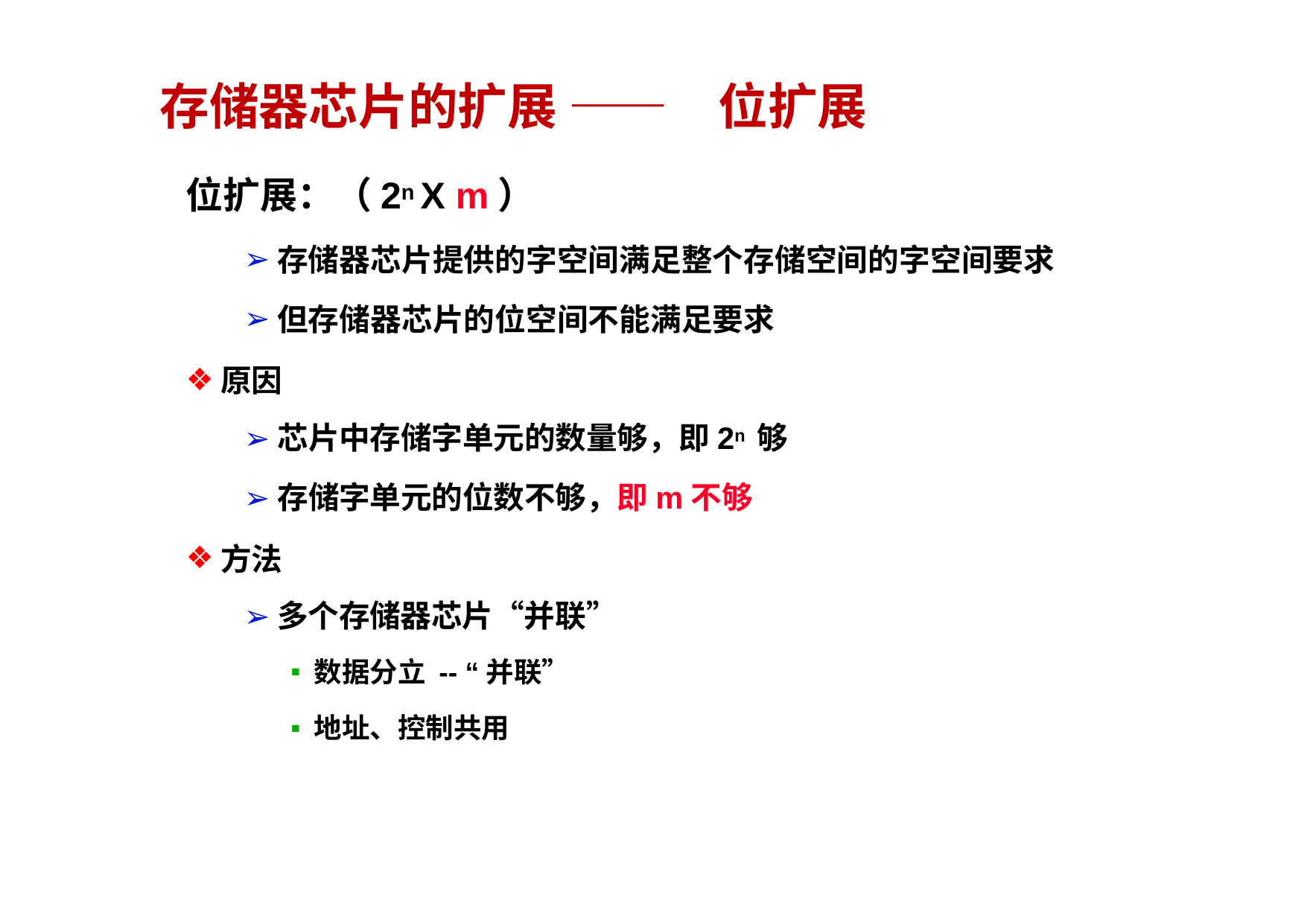

# 存储器芯片的扩展 ——	位扩展
位扩展：（2n X m）
存储器芯片提供的字空间满足整个存储空间的字空间要求
但存储器芯片的位空间不能满足要求
原因
➢芯片中存储字单元的数量够，即2n 够
➢存储字单元的位数不够，即m不够
方法
➢多个存储器芯片“并联”
数据分立 -- “并联”
地址、控制共用